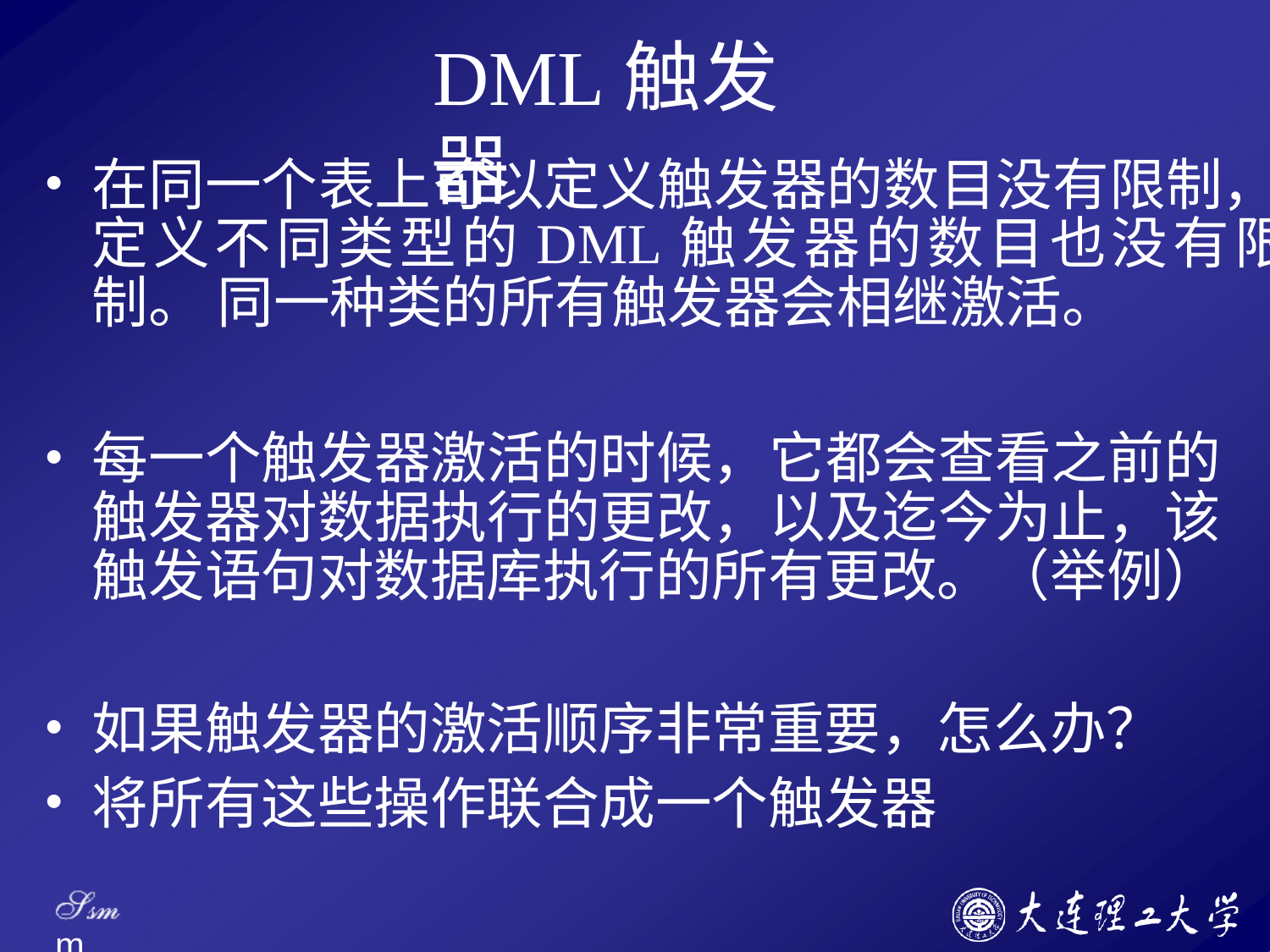

# DML触发器
在同一个表上可以定义触发器的数目没有限制，  定义不同类型的DML触发器的数目也没有限制。 同一种类的所有触发器会相继激活。

每一个触发器激活的时候，它都会查看之前的 触发器对数据执行的更改，以及迄今为止，该 触发语句对数据库执行的所有更改。（举例）

如果触发器的激活顺序非常重要，怎么办？
将所有这些操作联合成一个触发器

Ssm